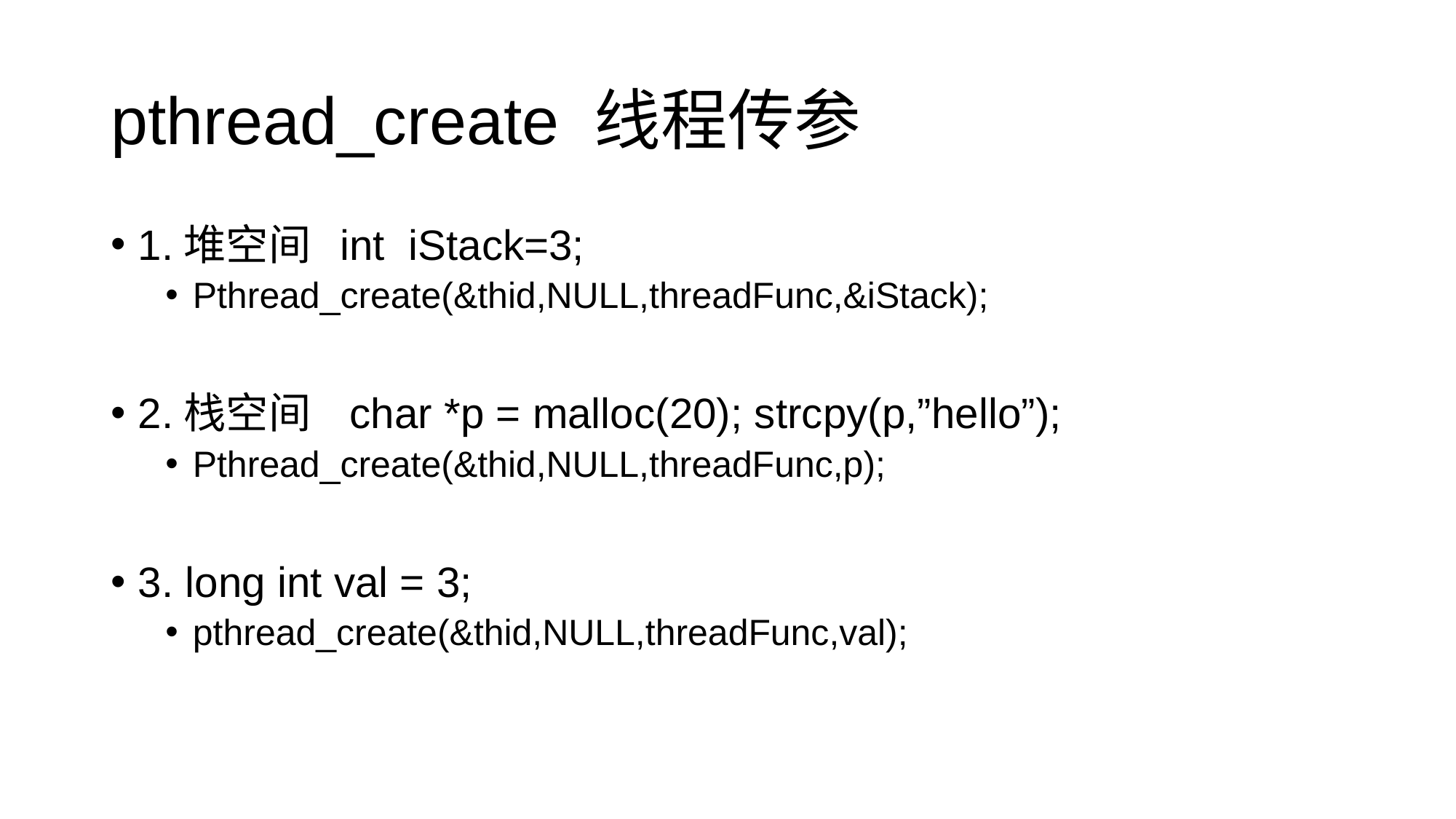

# pthread_create 线程传参
1.堆空间  int  iStack=3;
Pthread_create(&thid,NULL,threadFunc,&iStack);

2.栈空间   char *p = malloc(20); strcpy(p,”hello”);
Pthread_create(&thid,NULL,threadFunc,p);

3. long int val = 3;
pthread_create(&thid,NULL,threadFunc,val);